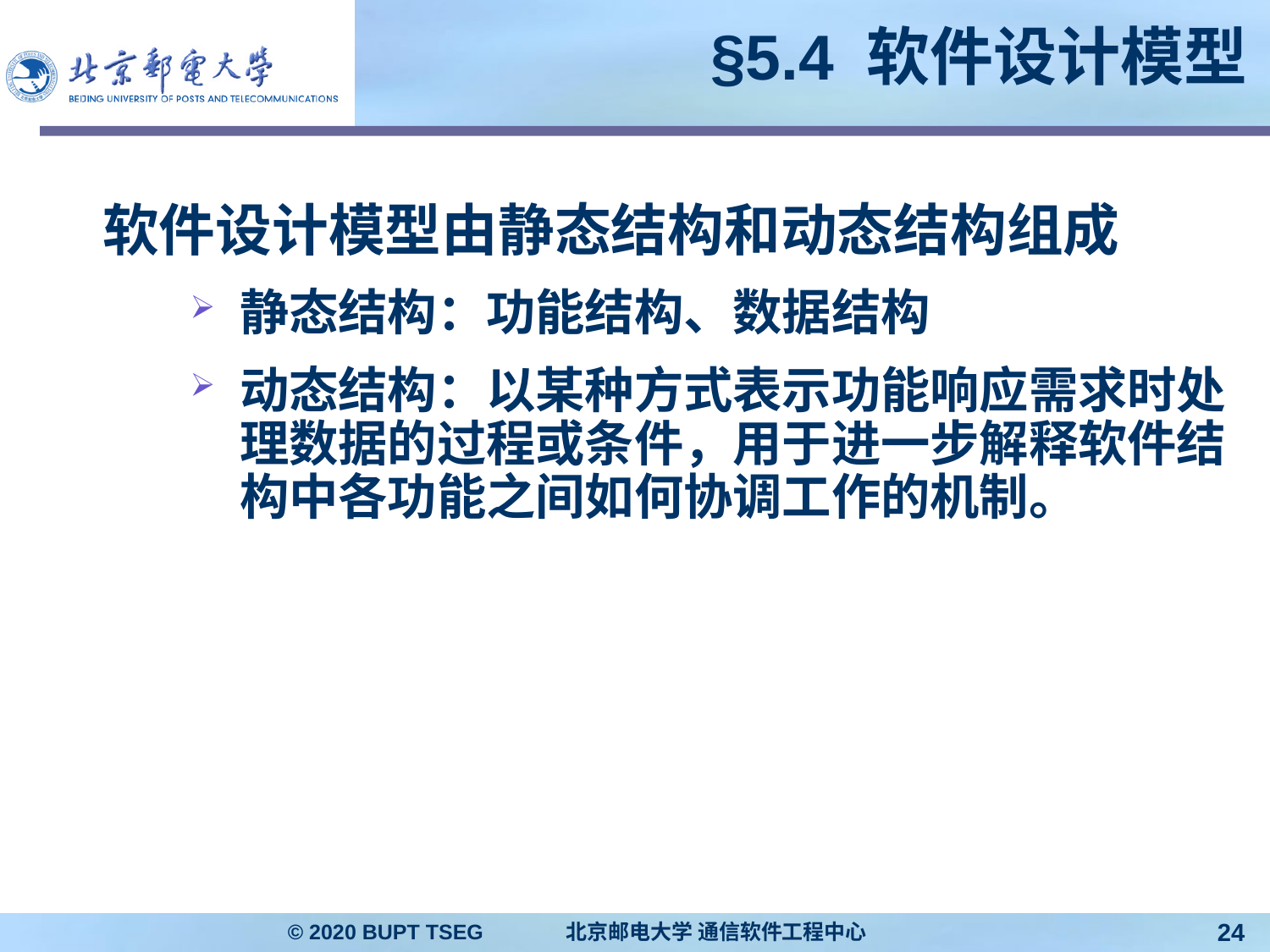

# §5.4 软件设计模型
软件设计模型由静态结构和动态结构组成
静态结构：功能结构、数据结构
动态结构：以某种方式表示功能响应需求时处理数据的过程或条件，用于进一步解释软件结构中各功能之间如何协调工作的机制。
© 2020 BUPT TSEG             北京邮电大学 通信软件工程中心